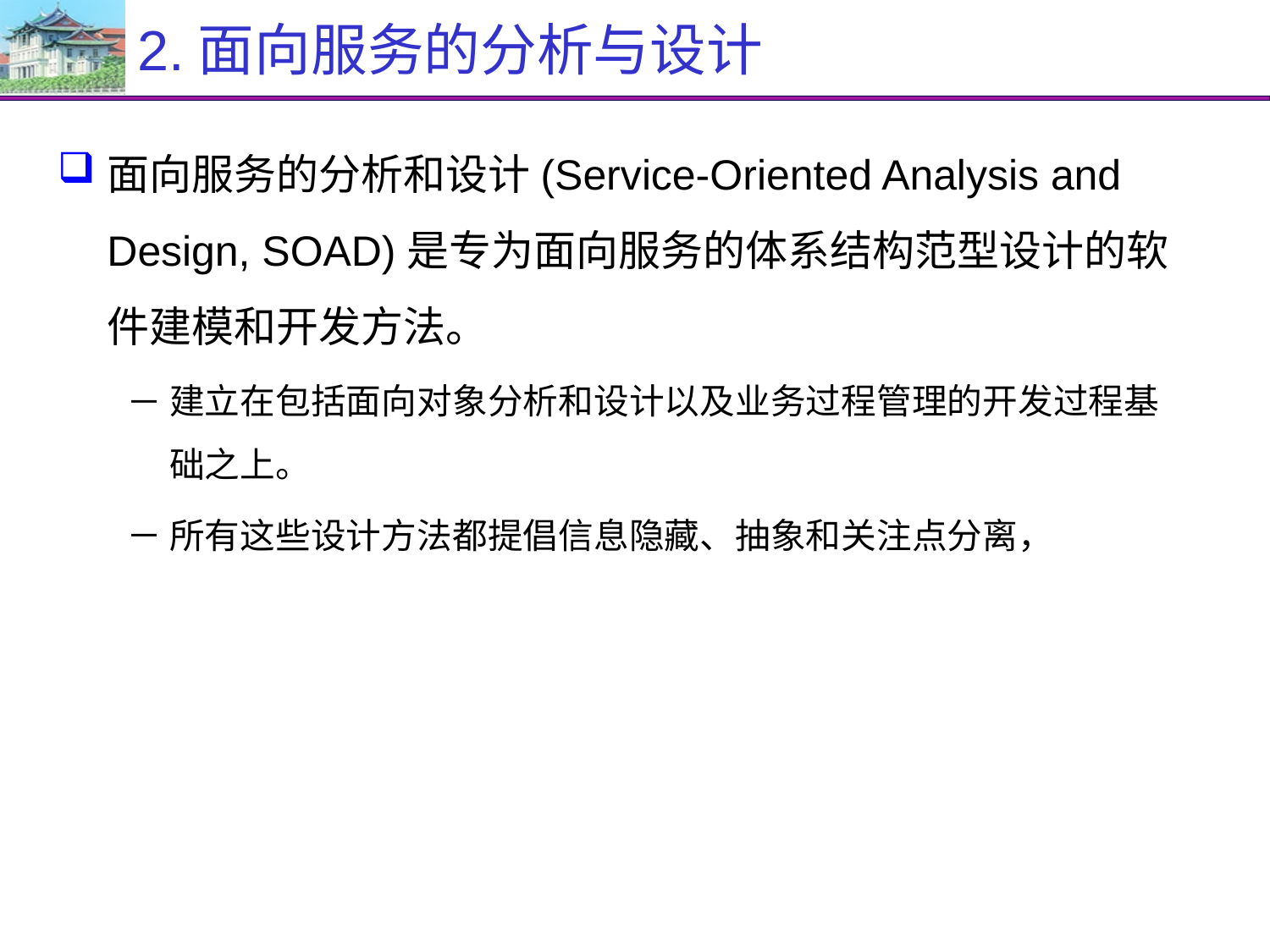

# 2.面向服务的分析与设计
面向服务的分析和设计(Service-Oriented Analysis and Design, SOAD)是专为面向服务的体系结构范型设计的软件建模和开发方法。
建立在包括面向对象分析和设计以及业务过程管理的开发过程基础之上。
所有这些设计方法都提倡信息隐藏、抽象和关注点分离，